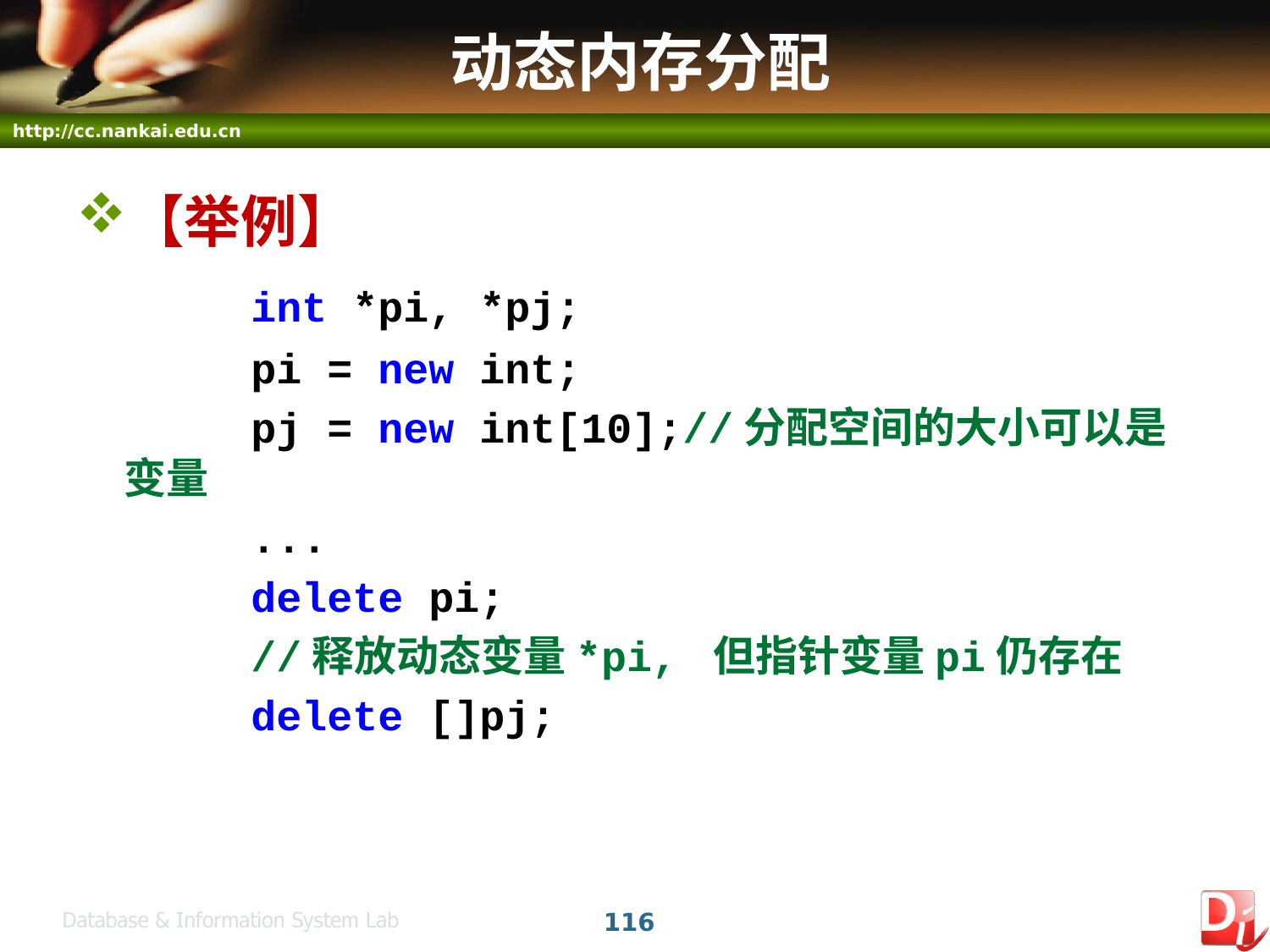

# 动态内存分配
【举例】
		int *pi, *pj;
	 	pi = new int;
	  	pj = new int[10];//分配空间的大小可以是变量
	  	...
	  	delete pi;
		//释放动态变量*pi, 但指针变量pi仍存在
	  	delete []pj;

116
Database & Information System Lab